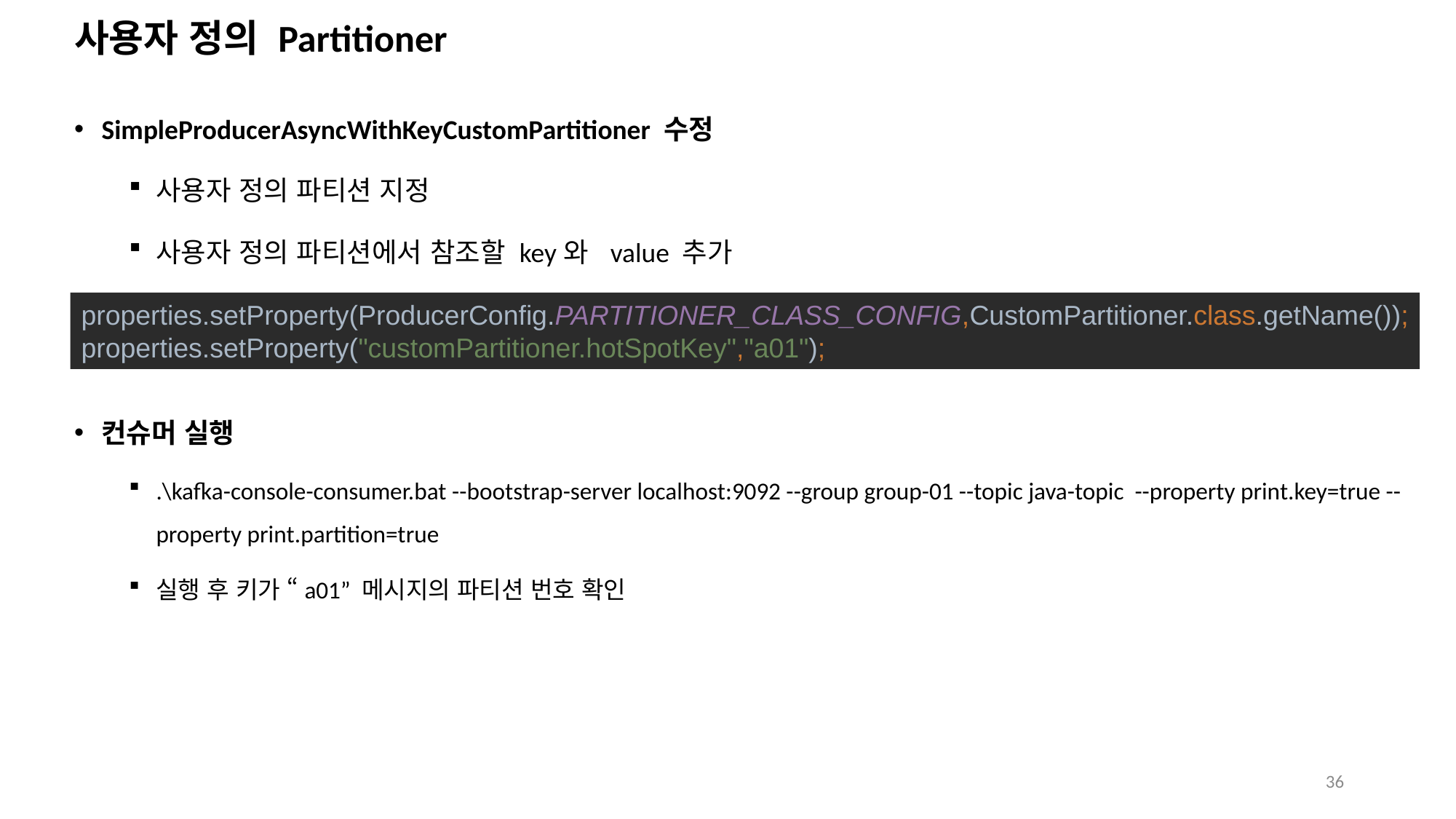

# 사용자 정의 Partitioner
SimpleProducerAsyncWithKeyCustomPartitioner 수정
사용자 정의 파티션 지정
사용자 정의 파티션에서 참조할 key와  value 추가

컨슈머 실행
.\kafka-console-consumer.bat --bootstrap-server localhost:9092 --group group-01 --topic java-topic  --property print.key=true --property print.partition=true
실행 후 키가 “a01” 메시지의 파티션 번호 확인

properties.setProperty(ProducerConfig.PARTITIONER_CLASS_CONFIG,CustomPartitioner.class.getName());
properties.setProperty("customPartitioner.hotSpotKey","a01");
36